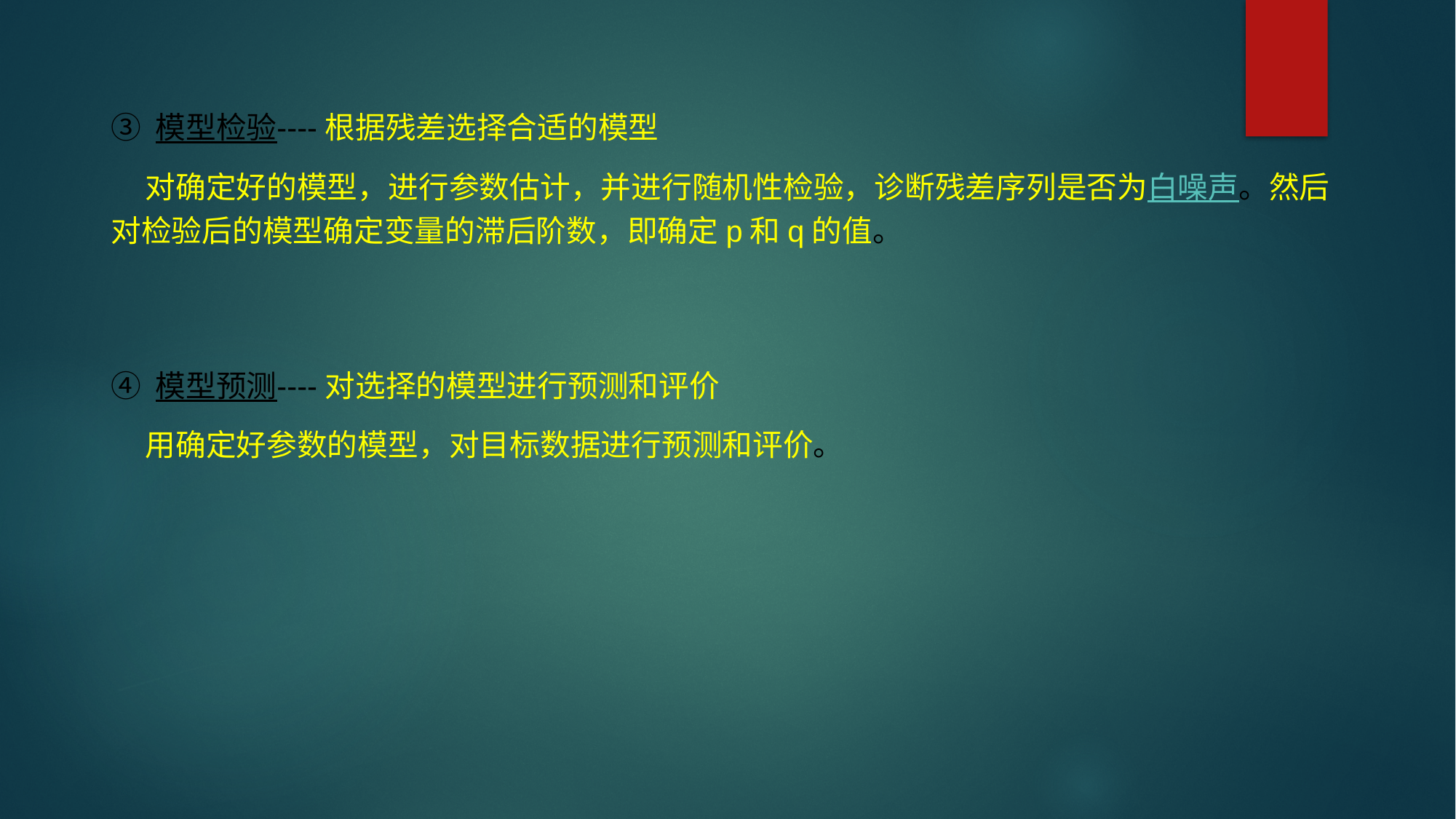

③ 模型检验----根据残差选择合适的模型
    对确定好的模型，进行参数估计，并进行随机性检验，诊断残差序列是否为白噪声。然后对检验后的模型确定变量的滞后阶数，即确定p和q的值。

④ 模型预测----对选择的模型进行预测和评价
    用确定好参数的模型，对目标数据进行预测和评价。